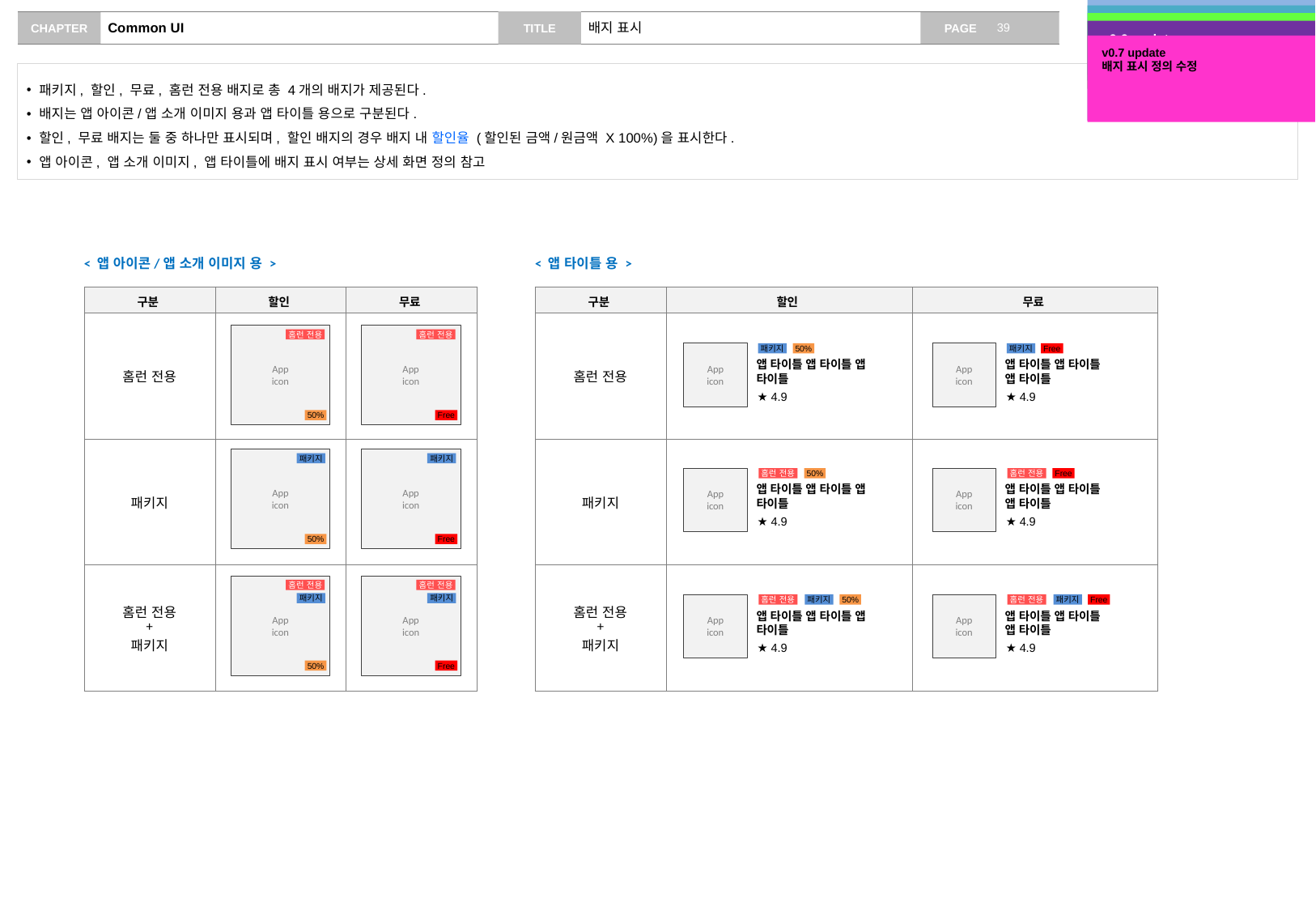

v0.2 update
상품 유형별 배지 추가
v0.3 update
상품 배지 페이지 별도 제공
v0.5 update
구독 중인 앱인 경우 배지 표시 X
# Common UI
배지 표시
v0.6 update
홈런 전용 상품 배지 정의 추가
배지 표시 정의 수정
1단형일때 배지 표시 X
v0.7 update
배지 표시 정의 수정

패키지, 할인, 무료, 홈런 전용 배지로 총 4개의 배지가 제공된다.
배지는 앱 아이콘/앱 소개 이미지 용과 앱 타이틀 용으로 구분된다.
할인, 무료 배지는 둘 중 하나만 표시되며, 할인 배지의 경우 배지 내 할인율 (할인된 금액/원금액 X 100%)을 표시한다.
앱 아이콘, 앱 소개 이미지, 앱 타이틀에 배지 표시 여부는 상세 화면 정의 참고
< 앱 아이콘/앱 소개 이미지 용 >
< 앱 타이틀 용 >
| 구분 | 할인 | 무료 |
| --- | --- | --- |
| 홈런 전용 |  |  |
| 패키지 |  |  |
| 홈런 전용 + 패키지 |  |  |
| 구분 | 할인 | 무료 |
| --- | --- | --- |
| 홈런 전용 |  |  |
| 패키지 |  |  |
| 홈런 전용 + 패키지 |  |  |
App
icon
App
icon
홈런 전용
홈런 전용
App
icon
패키지
50%
App
icon
패키지
Free
앱 타이틀 앱 타이틀 앱 타이틀
앱 타이틀 앱 타이틀 앱 타이틀
★ 4.9
★ 4.9
50%
Free
App
icon
App
icon
패키지
패키지
App
icon
홈런 전용
50%
App
icon
홈런 전용
Free
앱 타이틀 앱 타이틀 앱 타이틀
앱 타이틀 앱 타이틀 앱 타이틀
★ 4.9
★ 4.9
50%
Free
App
icon
App
icon
홈런 전용
홈런 전용
패키지
패키지
App
icon
홈런 전용
패키지
50%
App
icon
홈런 전용
패키지
Free
앱 타이틀 앱 타이틀 앱 타이틀
앱 타이틀 앱 타이틀 앱 타이틀
★ 4.9
★ 4.9
50%
Free